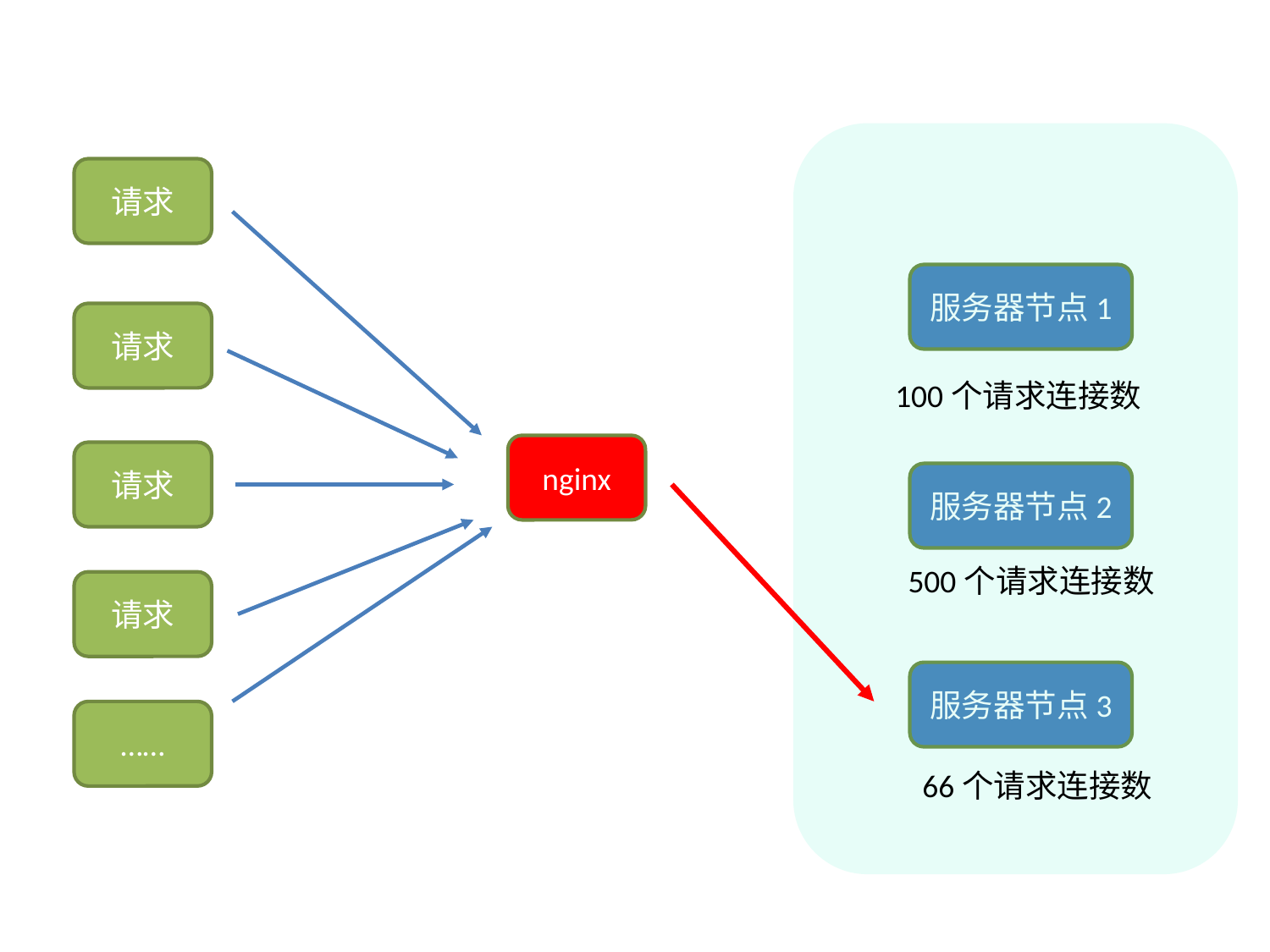

请求
请求
nginx
请求
请求
……

服务器节点1
服务器节点2
服务器节点3
100个请求连接数
500个请求连接数
66个请求连接数